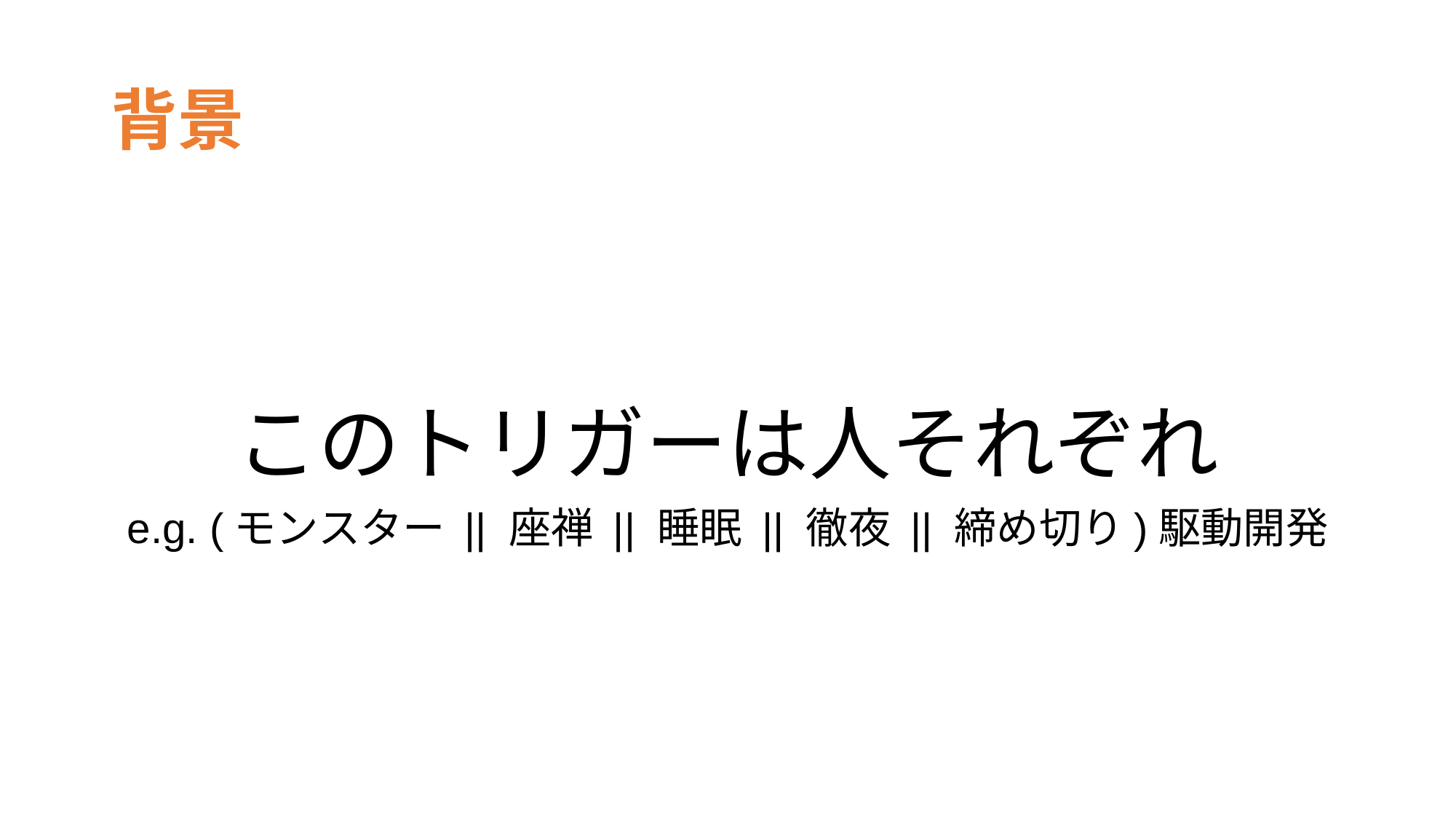

# 背景
このトリガーは人それぞれ
e.g. (モンスター || 座禅 || 睡眠 || 徹夜 || 締め切り)駆動開発